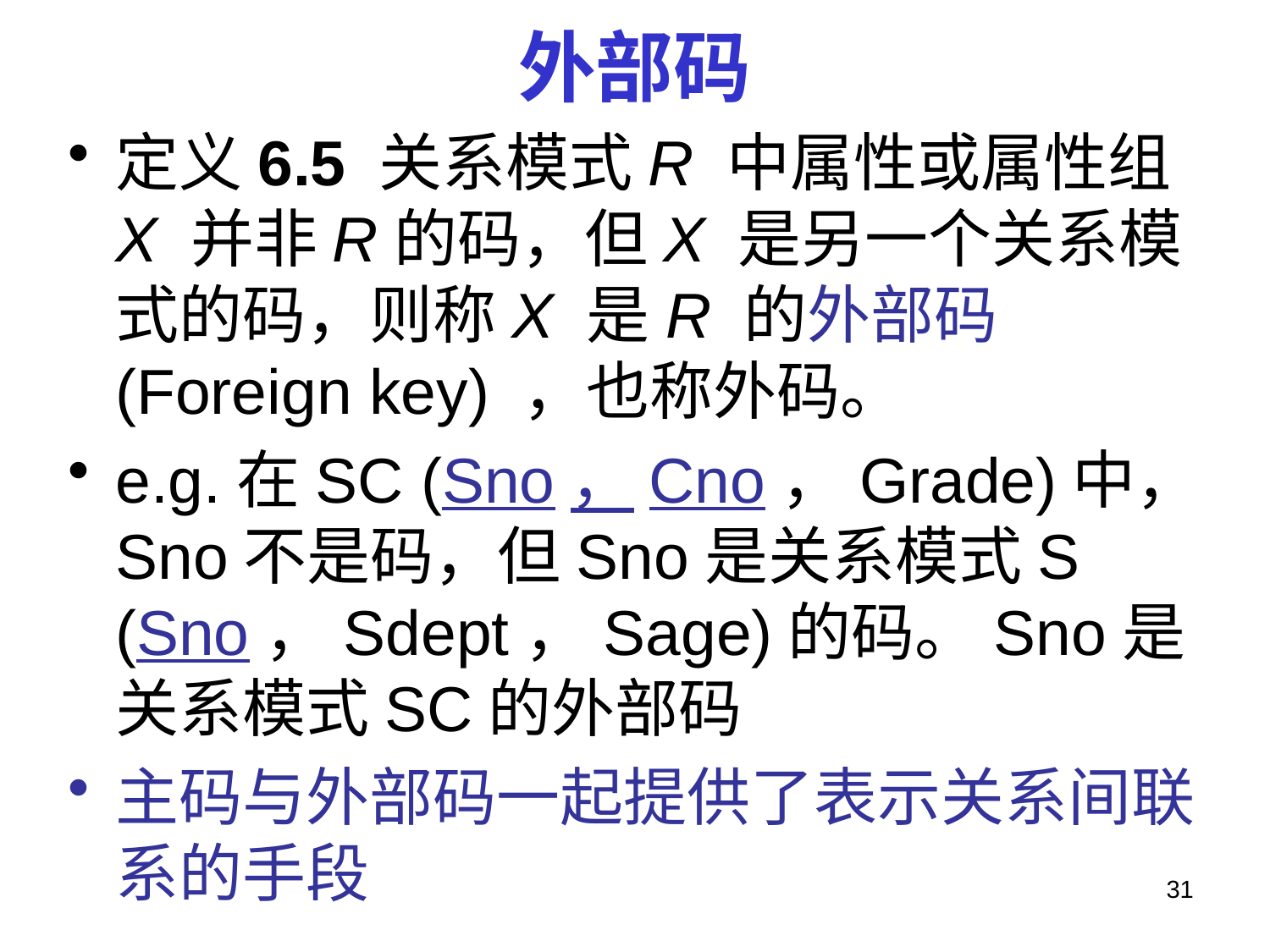

# 外部码
定义6.5 关系模式R 中属性或属性组X 并非R的码，但X 是另一个关系模式的码，则称X 是R 的外部码 (Foreign key) ，也称外码。
e.g.在SC (Sno，Cno，Grade)中，Sno不是码，但Sno是关系模式S (Sno，Sdept，Sage)的码。Sno是关系模式SC的外部码
主码与外部码一起提供了表示关系间联系的手段
31